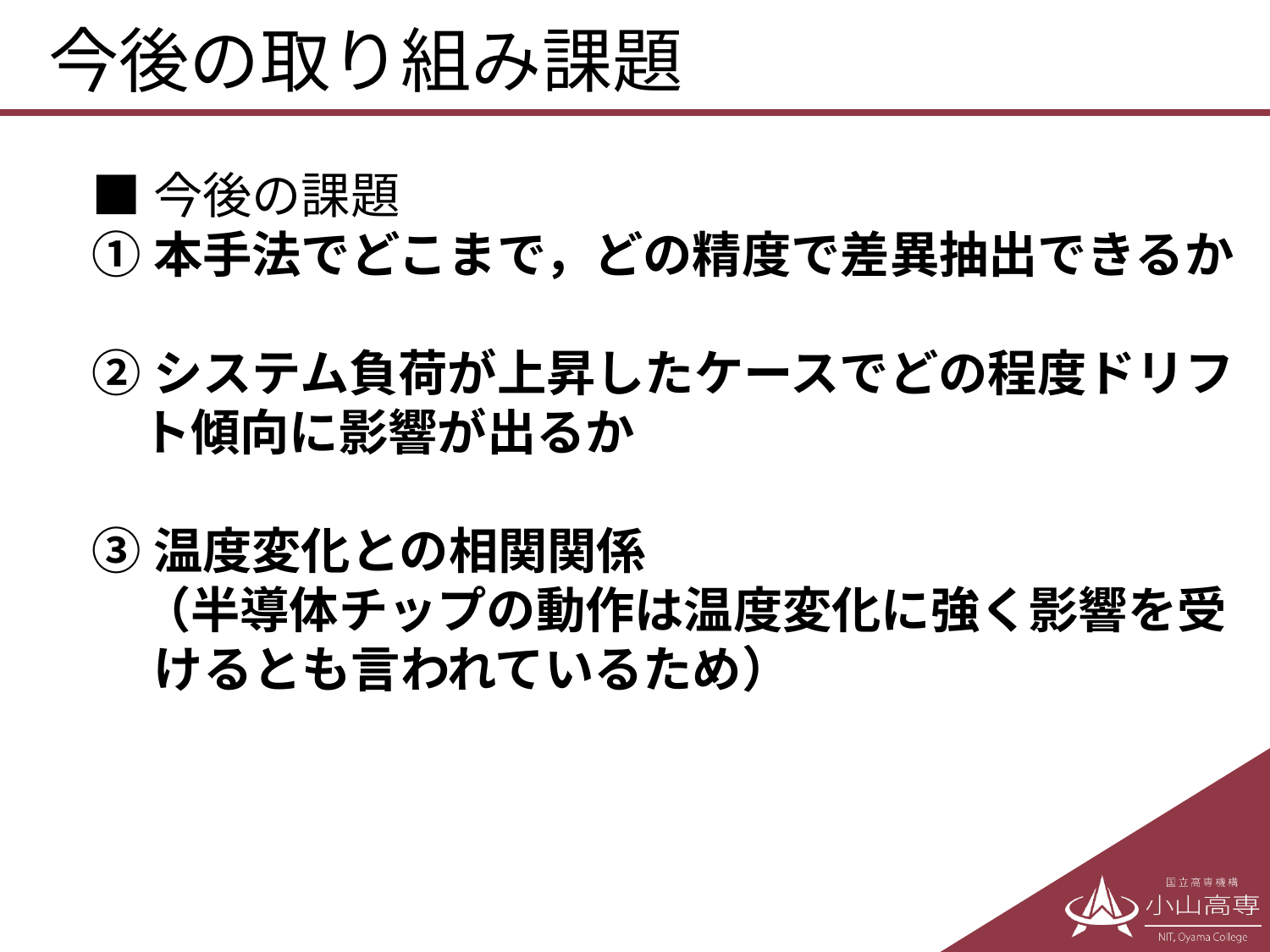

# 今後の取り組み課題
■今後の課題
①本手法でどこまで，どの精度で差異抽出できるか

②システム負荷が上昇したケースでどの程度ドリフト傾向に影響が出るか

③温度変化との相関関係
　（半導体チップの動作は温度変化に強く影響を受けるとも言われているため）